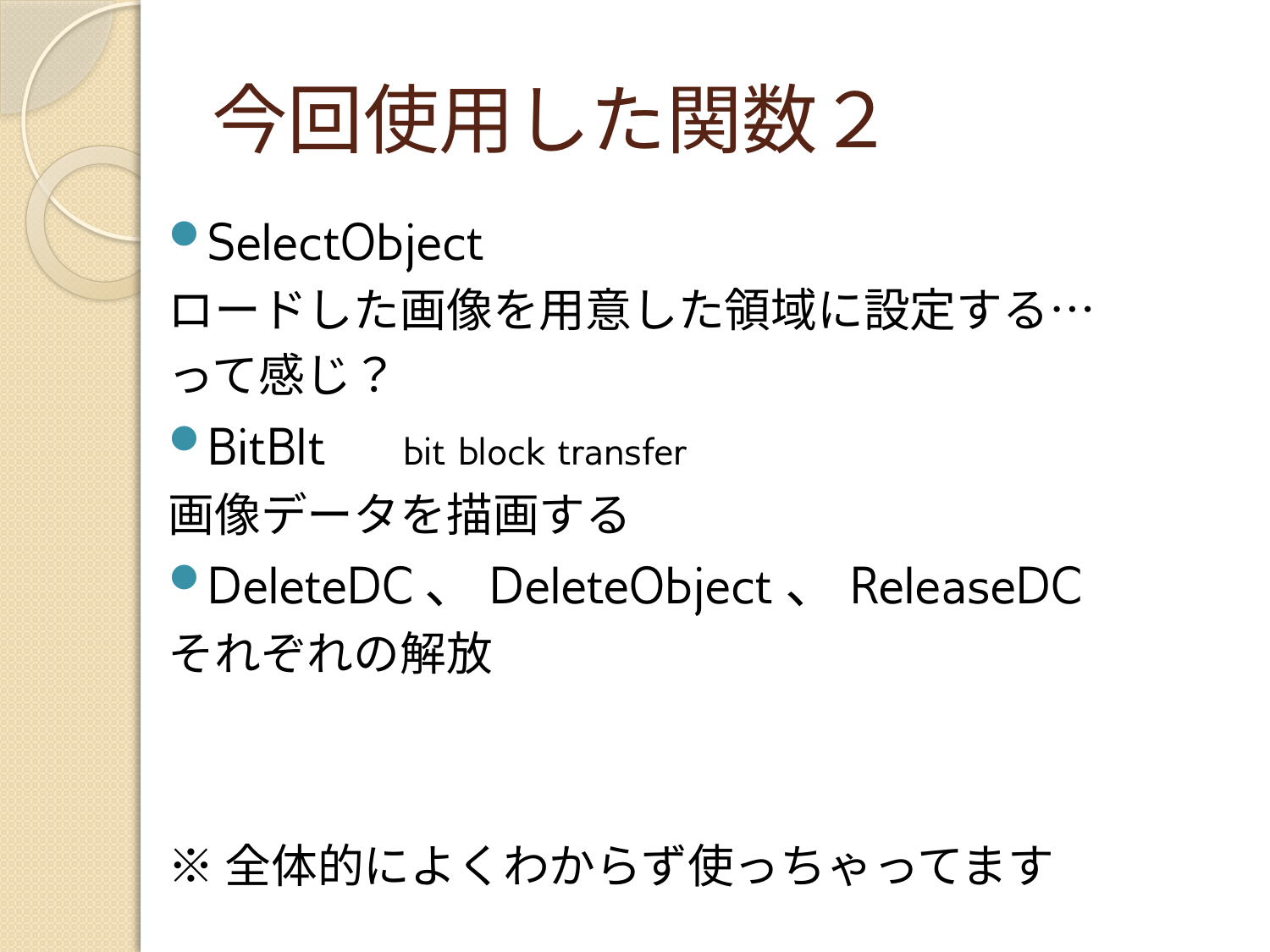

# 今回使用した関数２
SelectObject
ロードした画像を用意した領域に設定する…
って感じ？
BitBlt　bit block transfer
画像データを描画する
DeleteDC、DeleteObject、ReleaseDC
それぞれの解放

※全体的によくわからず使っちゃってます